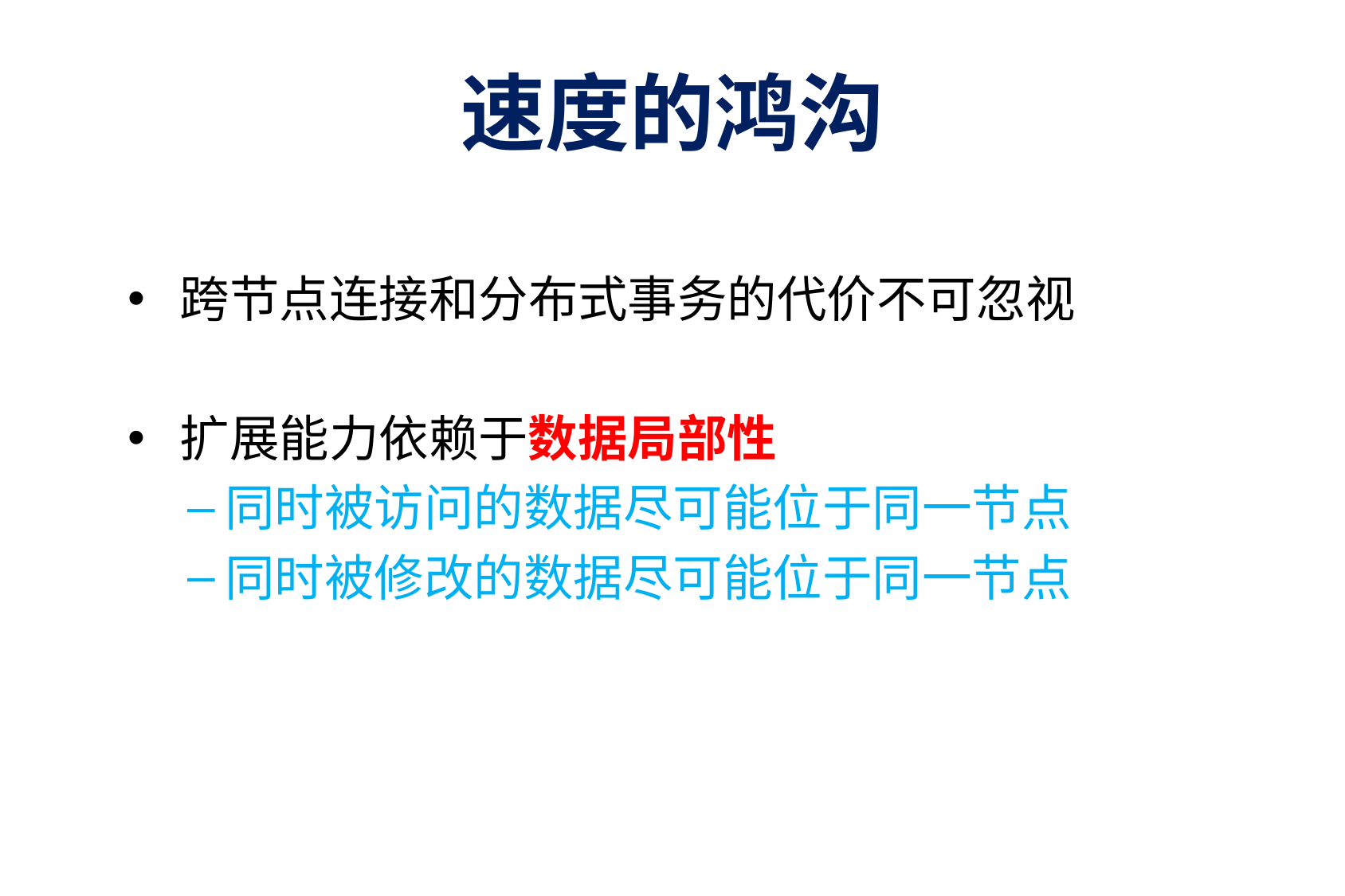

# 速度的鸿沟
跨节点连接和分布式事务的代价不可忽视

扩展能力依赖于数据局部性
同时被访问的数据尽可能位于同一节点
同时被修改的数据尽可能位于同一节点